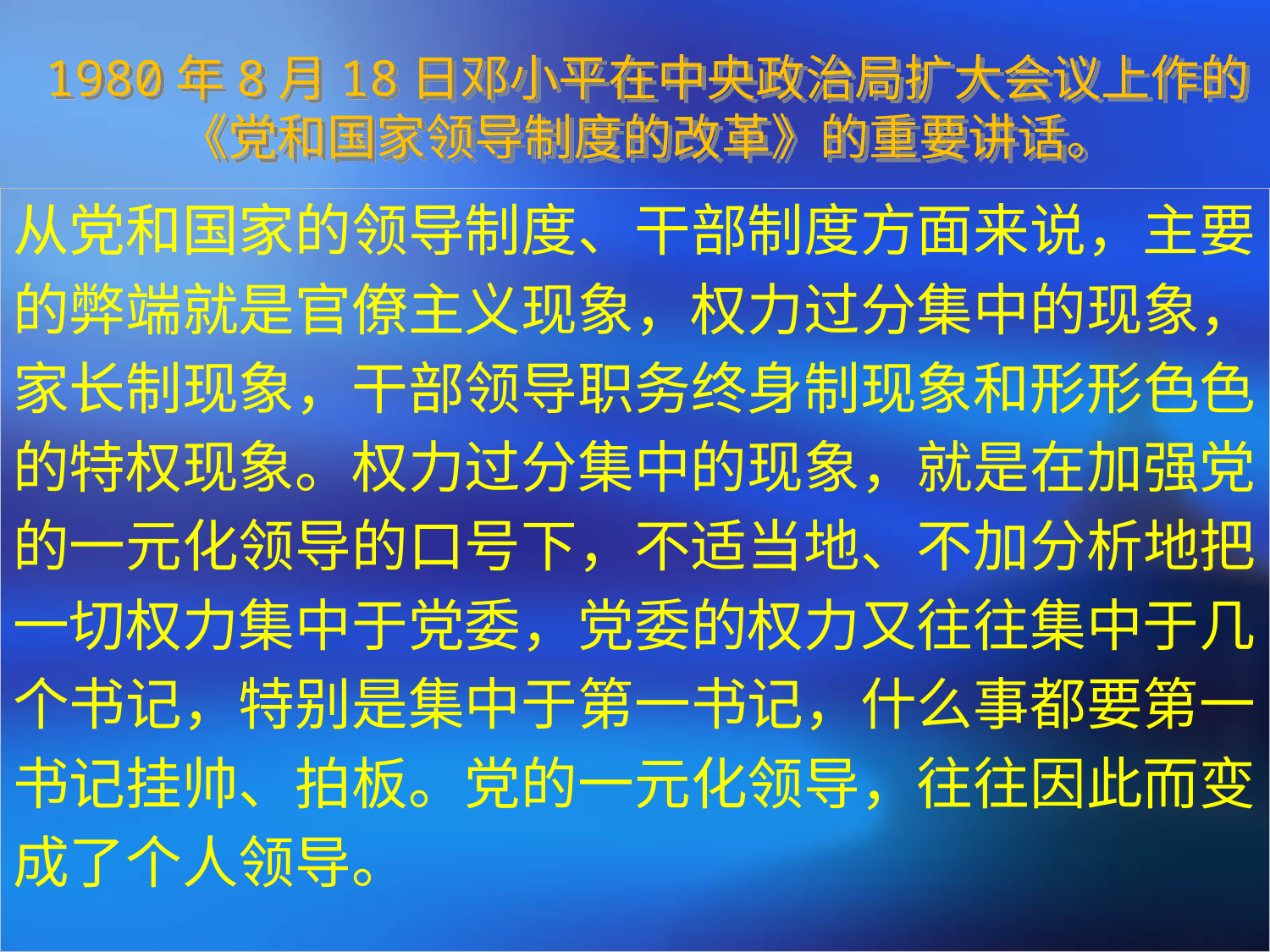

1980年8月18日邓小平在中央政治局扩大会议上作的《党和国家领导制度的改革》的重要讲话。
从党和国家的领导制度、干部制度方面来说，主要
的弊端就是官僚主义现象，权力过分集中的现象，
家长制现象，干部领导职务终身制现象和形形色色
的特权现象。权力过分集中的现象，就是在加强党
的一元化领导的口号下，不适当地、不加分析地把
一切权力集中于党委，党委的权力又往往集中于几
个书记，特别是集中于第一书记，什么事都要第一
书记挂帅、拍板。党的一元化领导，往往因此而变
成了个人领导。